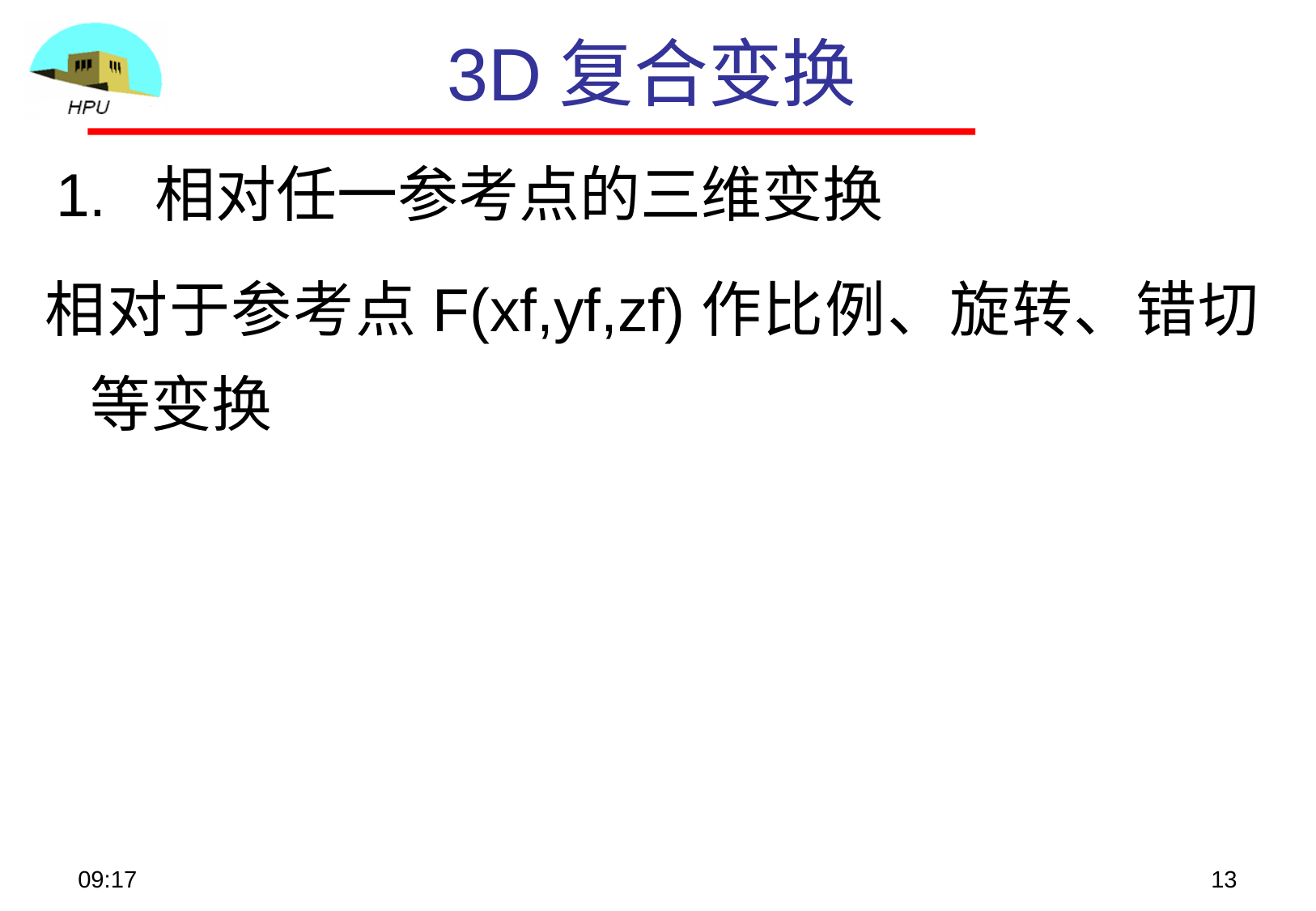

3D复合变换
# 1.  相对任一参考点的三维变换
相对于参考点F(xf,yf,zf)作比例、旋转、错切等变换
09:17
13